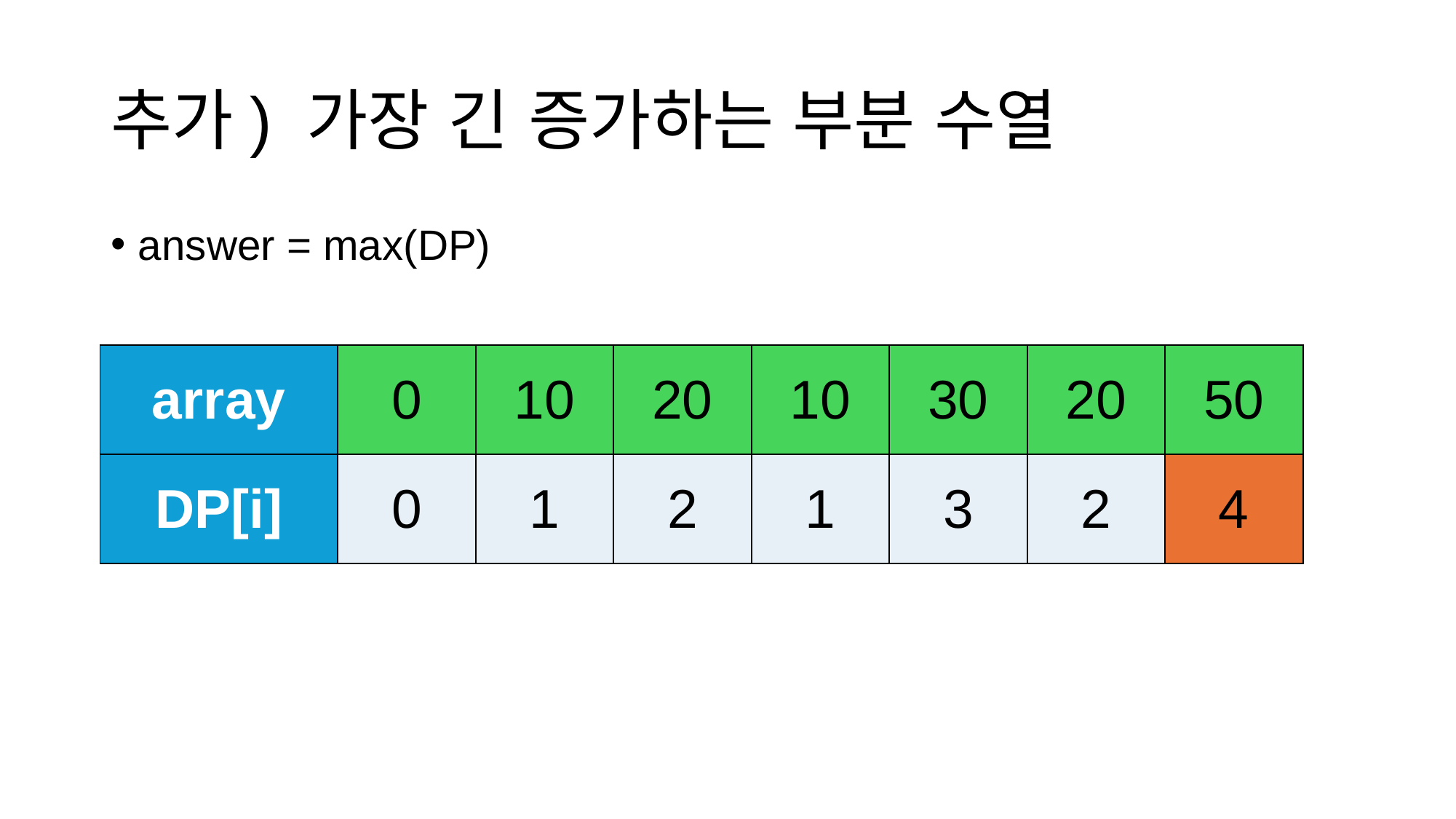

# 추가) 가장 긴 증가하는 부분 수열
answer = max(DP)

| array | 0 | 10 | 20 | 10 | 30 | 20 | 50 |
| --- | --- | --- | --- | --- | --- | --- | --- |
| DP[i] | 0 | 1 | 2 | 1 | 3 | 2 | 4 |